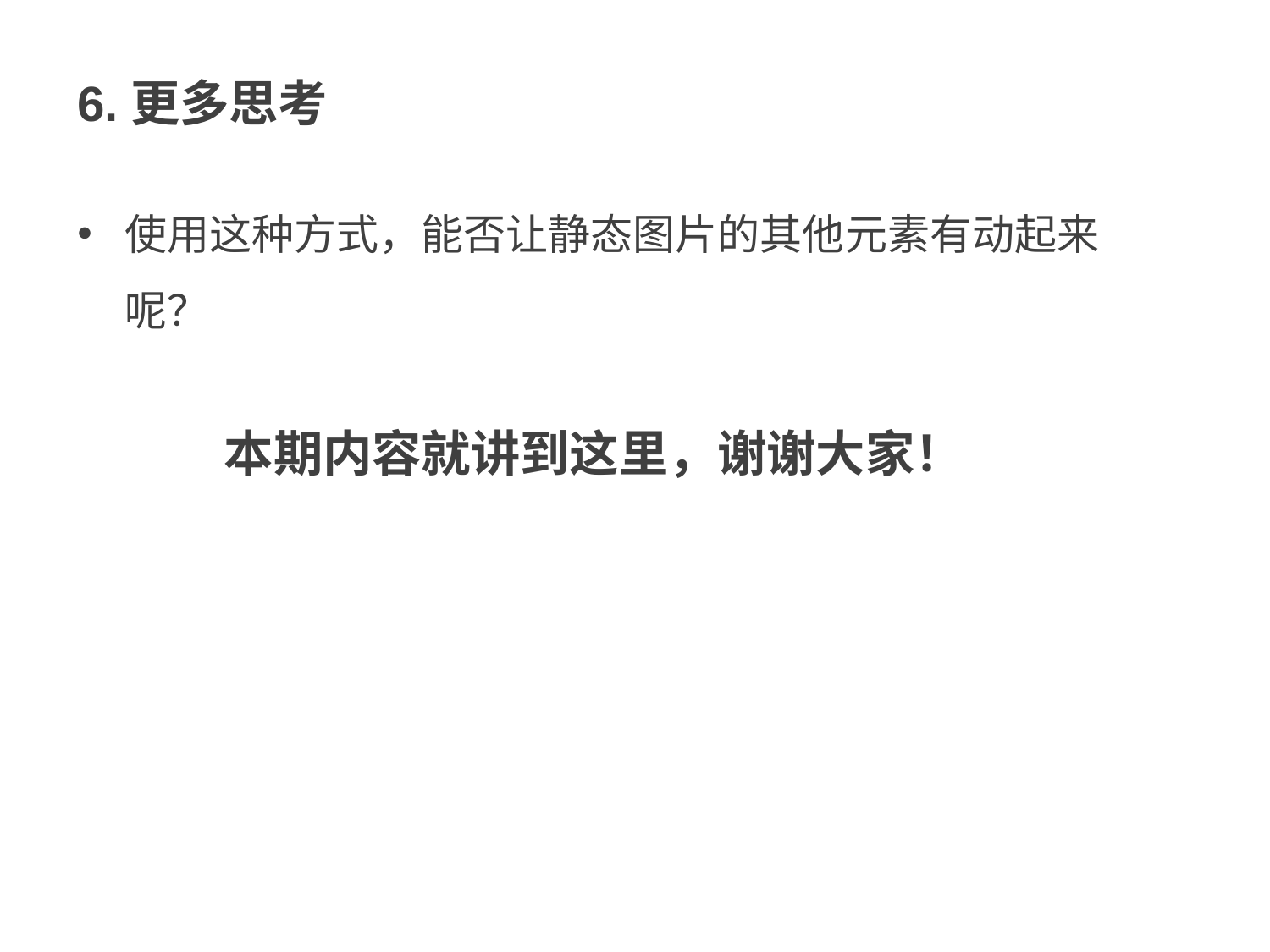

6.更多思考
使用这种方式，能否让静态图片的其他元素有动起来呢？
	本期内容就讲到这里，谢谢大家！